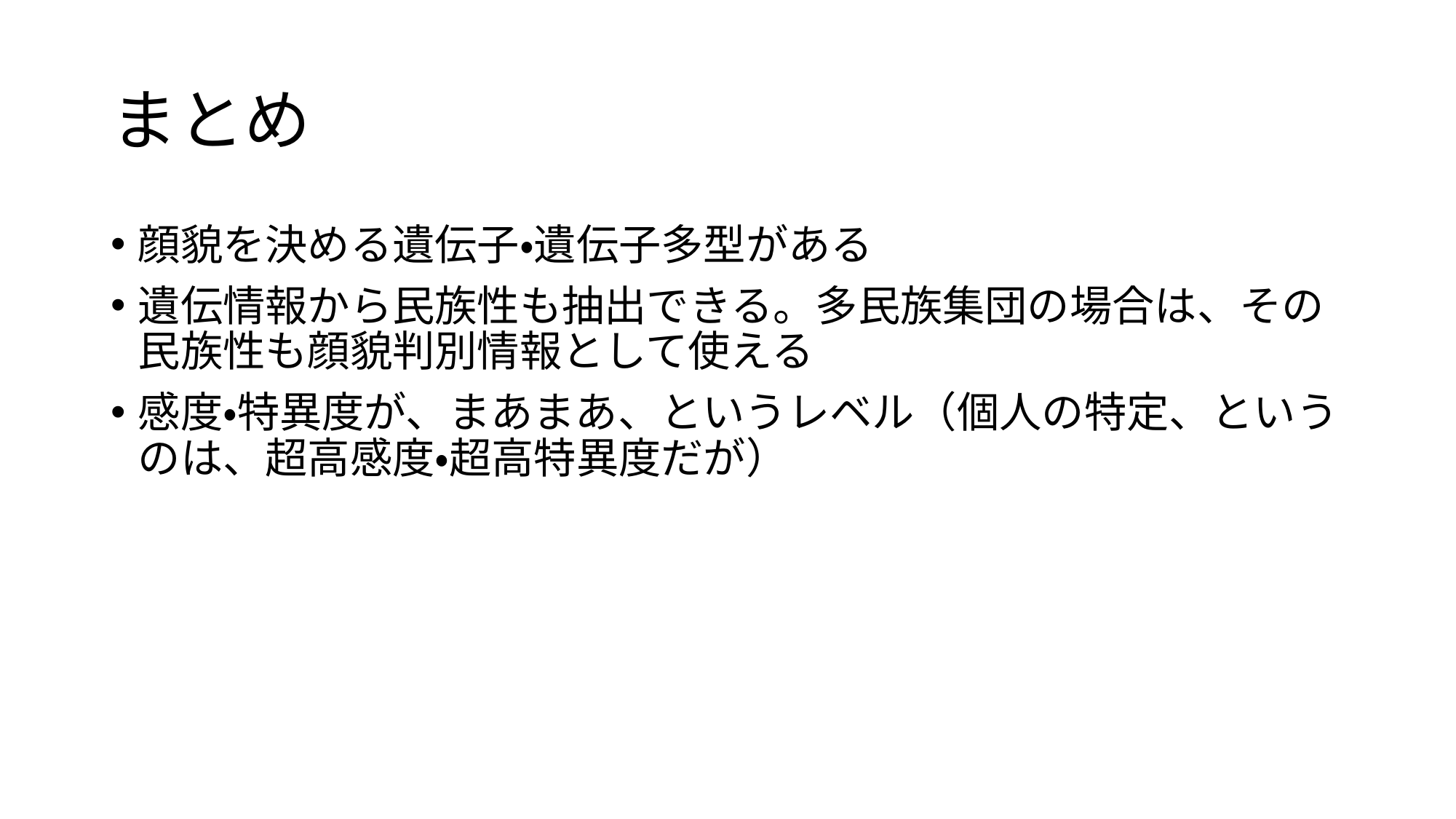

# まとめ
顔貌を決める遺伝子・遺伝子多型がある
遺伝情報から民族性も抽出できる。多民族集団の場合は、その民族性も顔貌判別情報として使える
感度・特異度が、まあまあ、というレベル（個人の特定、というのは、超高感度・超高特異度だが）